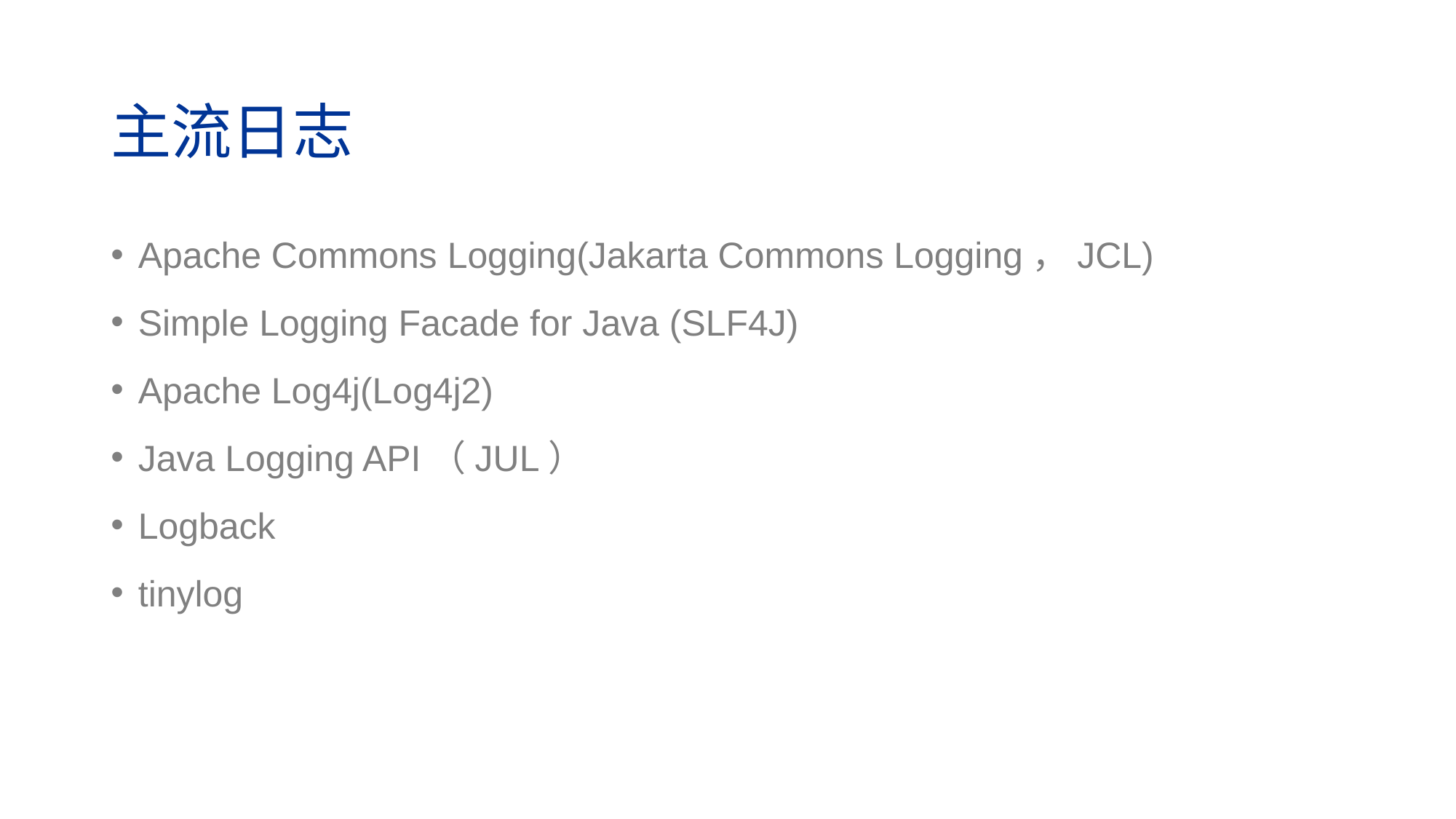

# 主流日志
Apache Commons Logging(Jakarta Commons Logging，JCL)
Simple Logging Facade for Java (SLF4J)
Apache Log4j(Log4j2)
Java Logging API（JUL）
Logback
tinylog